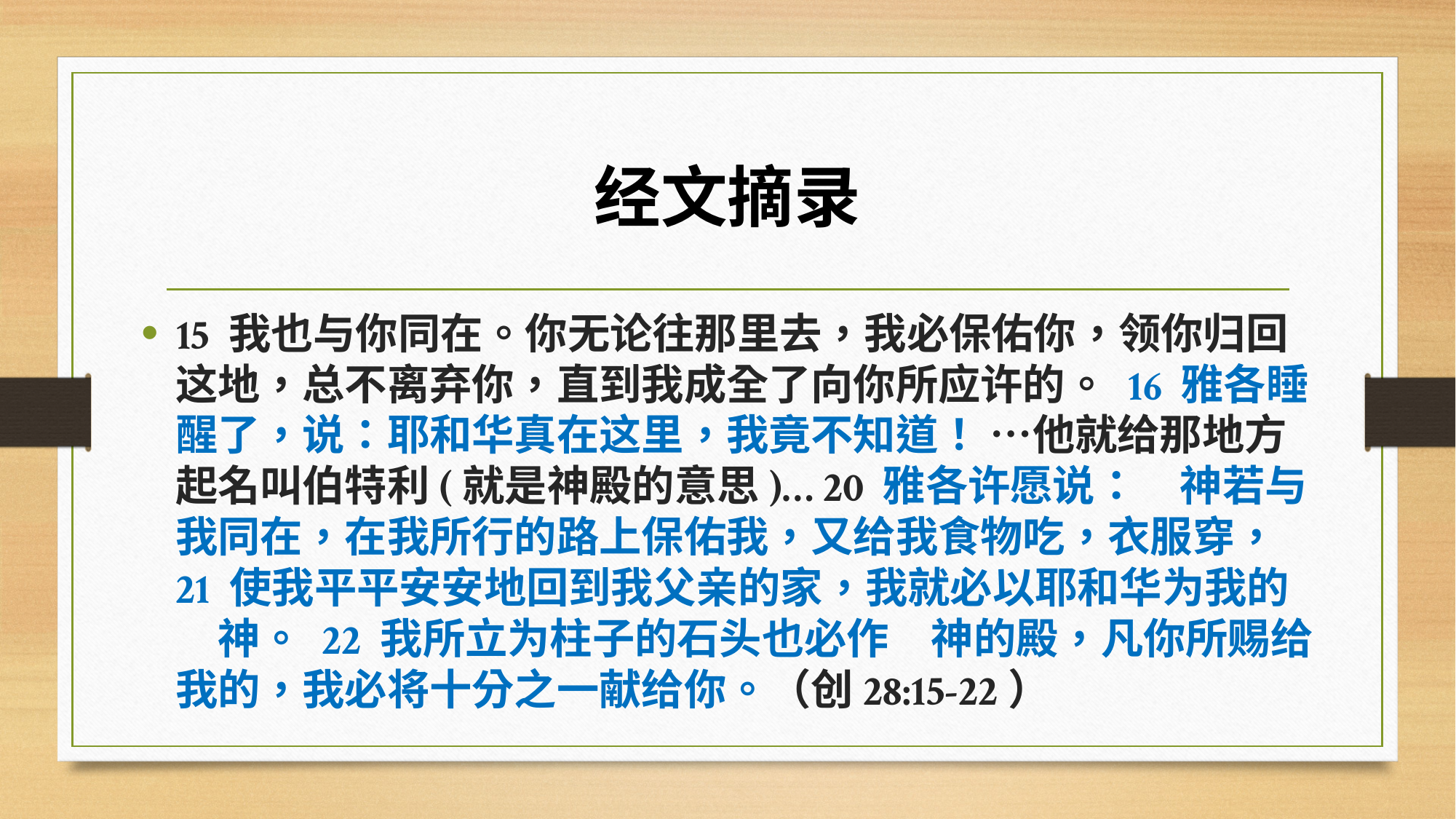

# 经文摘录
15 我也与你同在。你无论往那里去，我必保佑你，领你归回这地，总不离弃你，直到我成全了向你所应许的。 16 雅各睡醒了，说：耶和华真在这里，我竟不知道！ …他就给那地方起名叫伯特利(就是神殿的意思)… 20 雅各许愿说：　神若与我同在，在我所行的路上保佑我，又给我食物吃，衣服穿， 21 使我平平安安地回到我父亲的家，我就必以耶和华为我的　神。 22 我所立为柱子的石头也必作　神的殿，凡你所赐给我的，我必将十分之一献给你。（创28:15-22）